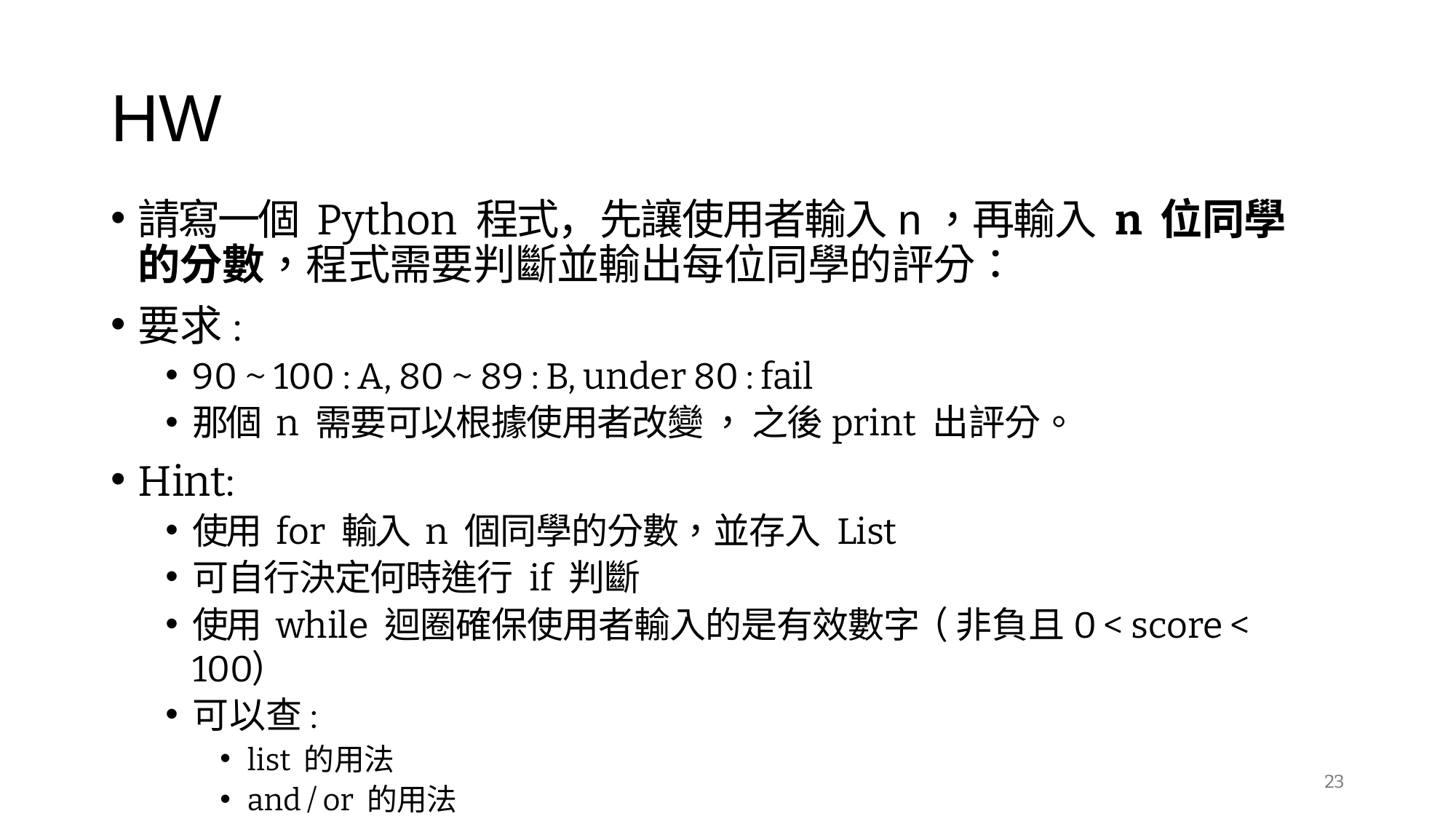

# HW
請寫一個 Python 程式，先讓使用者輸入n，再輸入 n 位同學的分數，程式需要判斷並輸出每位同學的評分：
要求:
90 ~ 100 : A, 80 ~ 89 : B, under 80 : fail
那個 n 需要可以根據使用者改變 ， 之後print 出評分。
Hint:
使用 for 輸入 n 個同學的分數，並存入 List
可自行決定何時進行 if 判斷
使用 while 迴圈確保使用者輸入的是有效數字 (非負且0 < score < 100)
可以查:
list 的用法
and / or 的用法
23